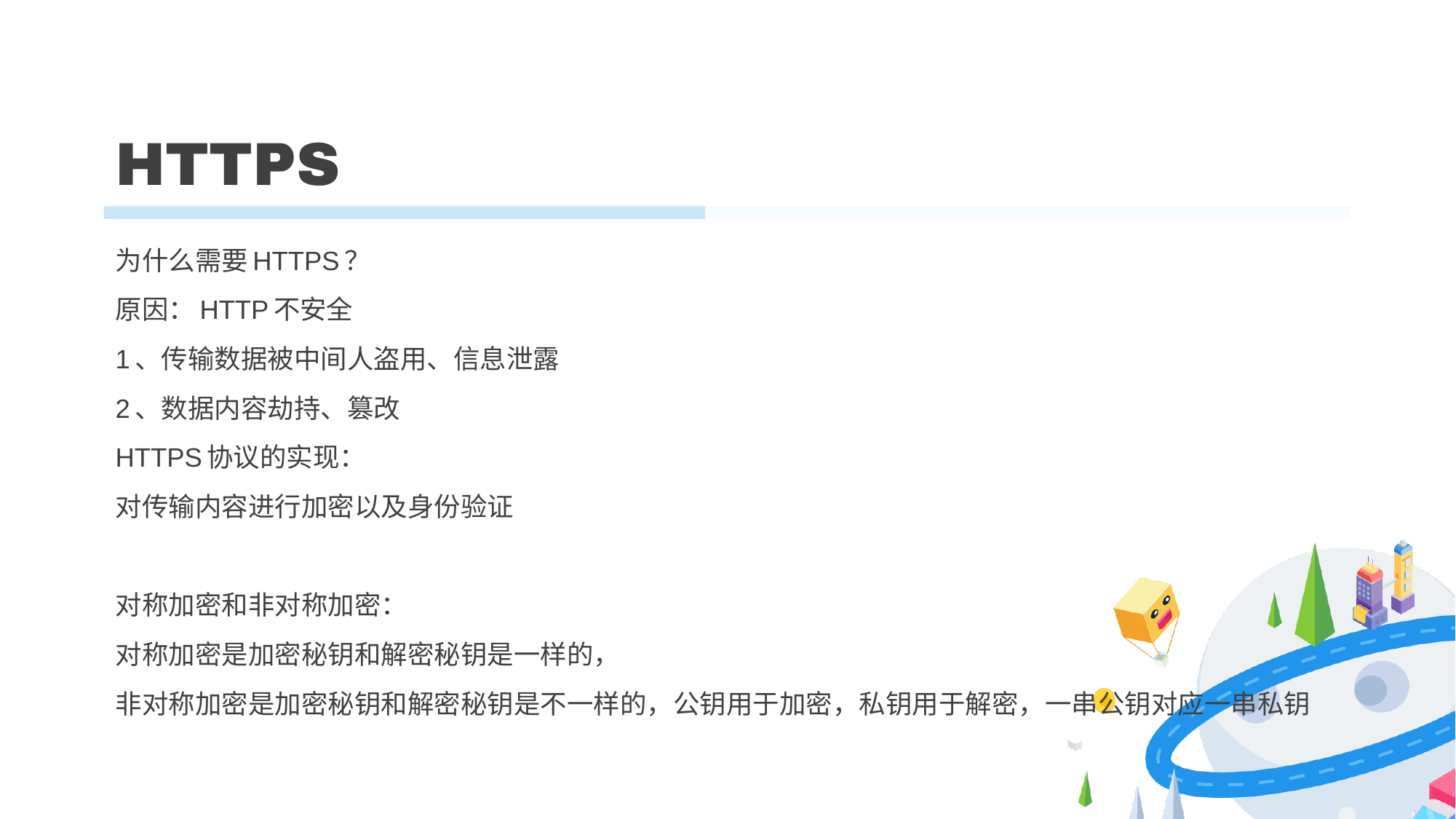

# HTTPS
为什么需要HTTPS？
原因：HTTP不安全
1、传输数据被中间人盗用、信息泄露
2、数据内容劫持、篡改
HTTPS协议的实现：
对传输内容进行加密以及身份验证

对称加密和非对称加密：
对称加密是加密秘钥和解密秘钥是一样的，
非对称加密是加密秘钥和解密秘钥是不一样的，公钥用于加密，私钥用于解密，一串公钥对应一串私钥